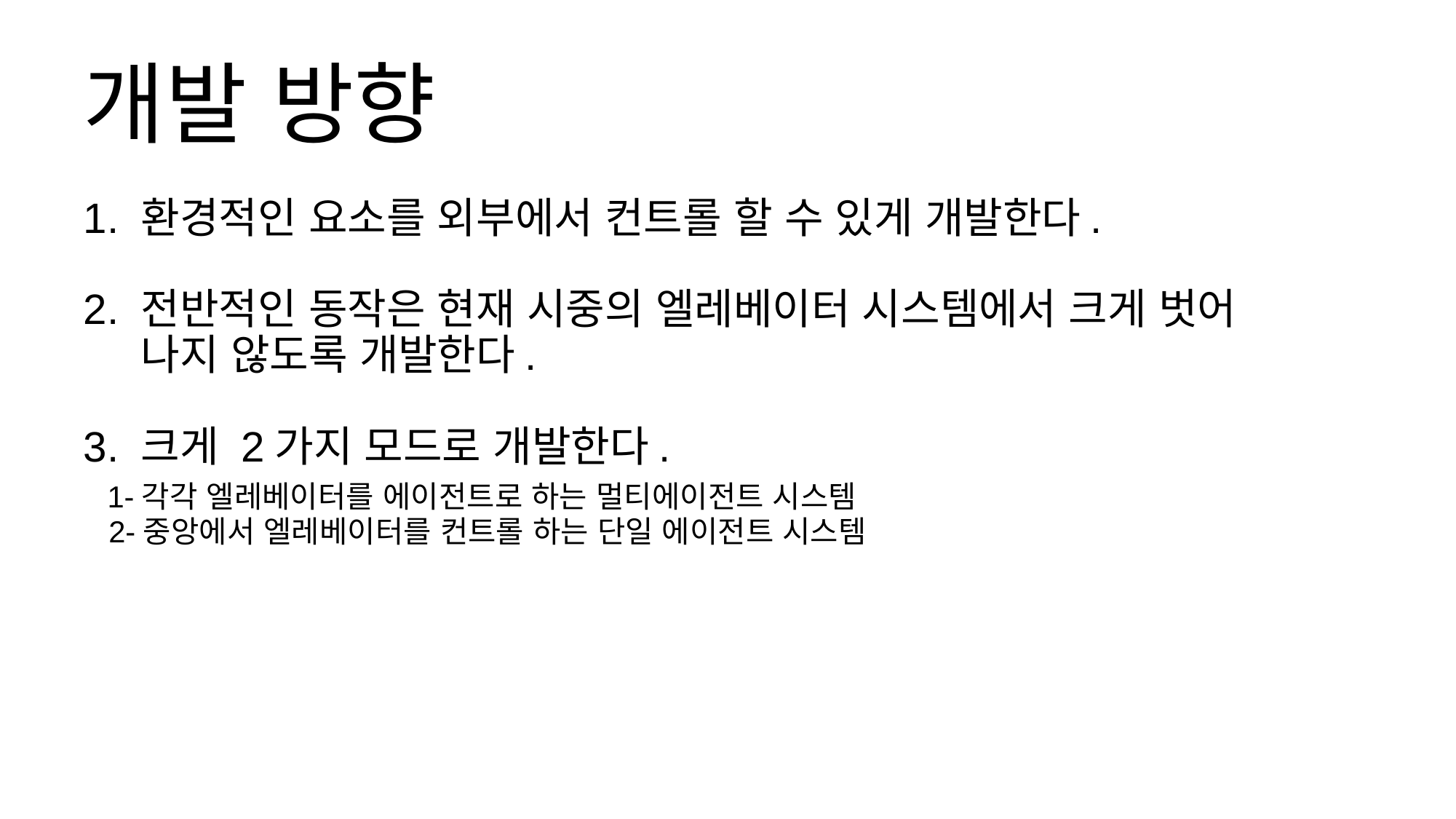

# 개발 방향
1. 환경적인 요소를 외부에서 컨트롤 할 수 있게 개발한다.

2. 전반적인 동작은 현재 시중의 엘레베이터 시스템에서 크게 벗어
    나지 않도록 개발한다.

3. 크게 2가지 모드로 개발한다.
  1-각각 엘레베이터를 에이전트로 하는 멀티에이전트 시스템
   2-중앙에서 엘레베이터를 컨트롤 하는 단일 에이전트 시스템